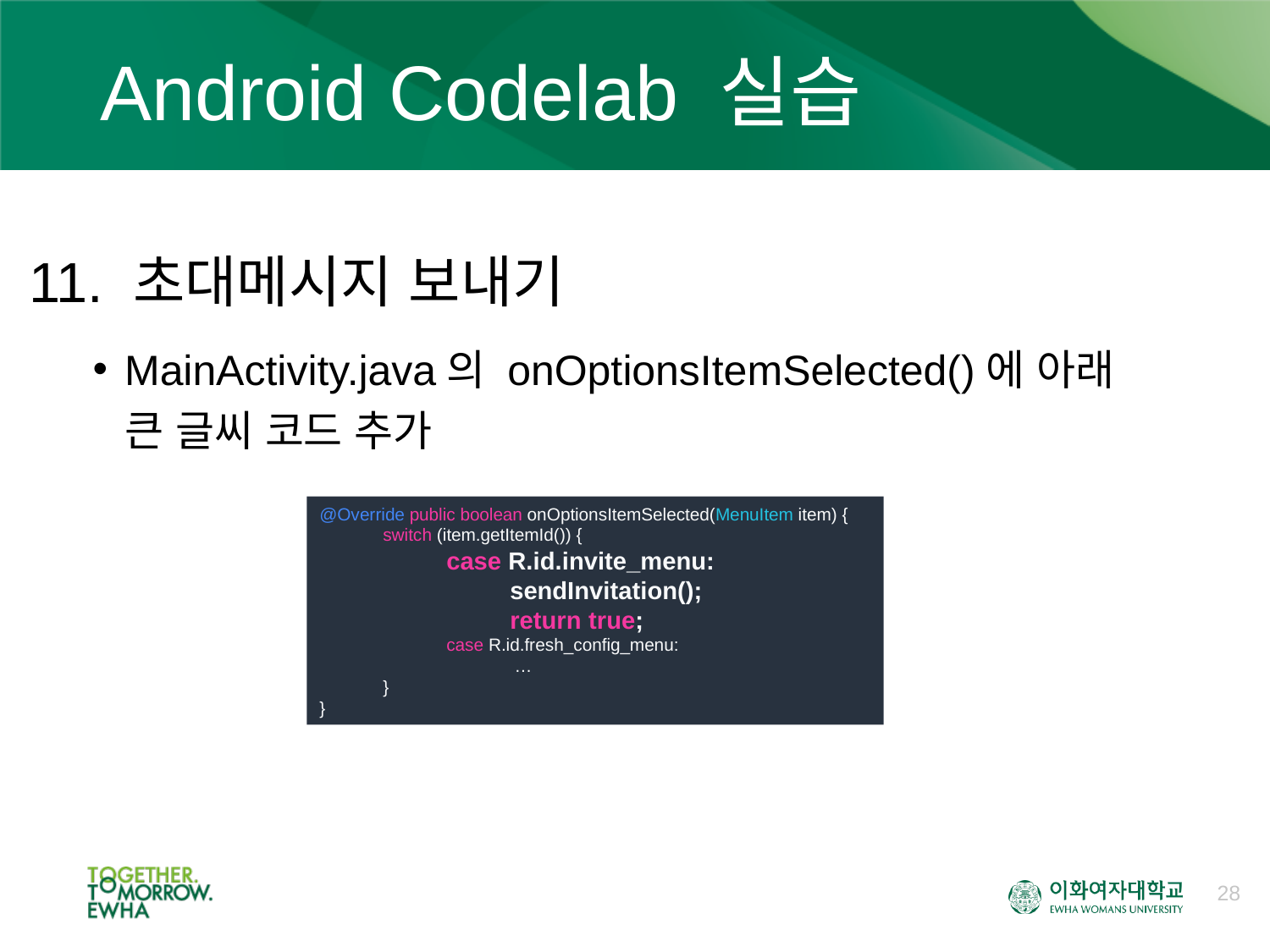

# Android Codelab 실습
11. 초대메시지 보내기
MainActivity.java의 onOptionsItemSelected()에 아래 큰 글씨 코드 추가
@Override public boolean onOptionsItemSelected(MenuItem item) {
switch (item.getItemId()) {
case R.id.invite_menu:
sendInvitation();
return true;
case R.id.fresh_config_menu:
              …
}
}
28